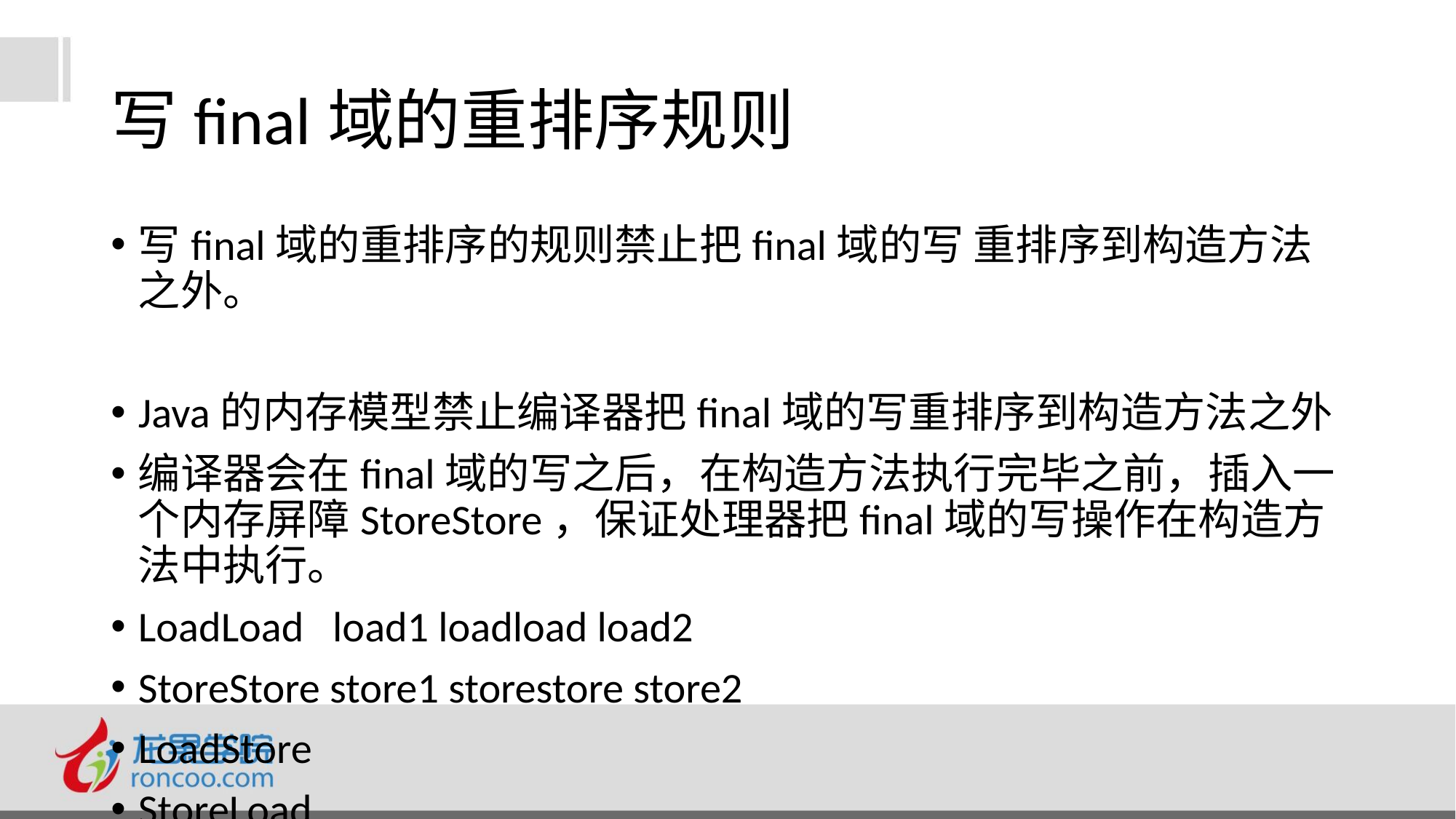

# 写final域的重排序规则
写final域的重排序的规则禁止把final域的写 重排序到构造方法之外。

Java的内存模型禁止编译器把final域的写重排序到构造方法之外
编译器会在final域的写之后，在构造方法执行完毕之前，插入一个内存屏障StoreStore，保证处理器把final域的写操作在构造方法中执行。
LoadLoad   load1 loadload load2
StoreStore store1 storestore store2
LoadStore
StoreLoad